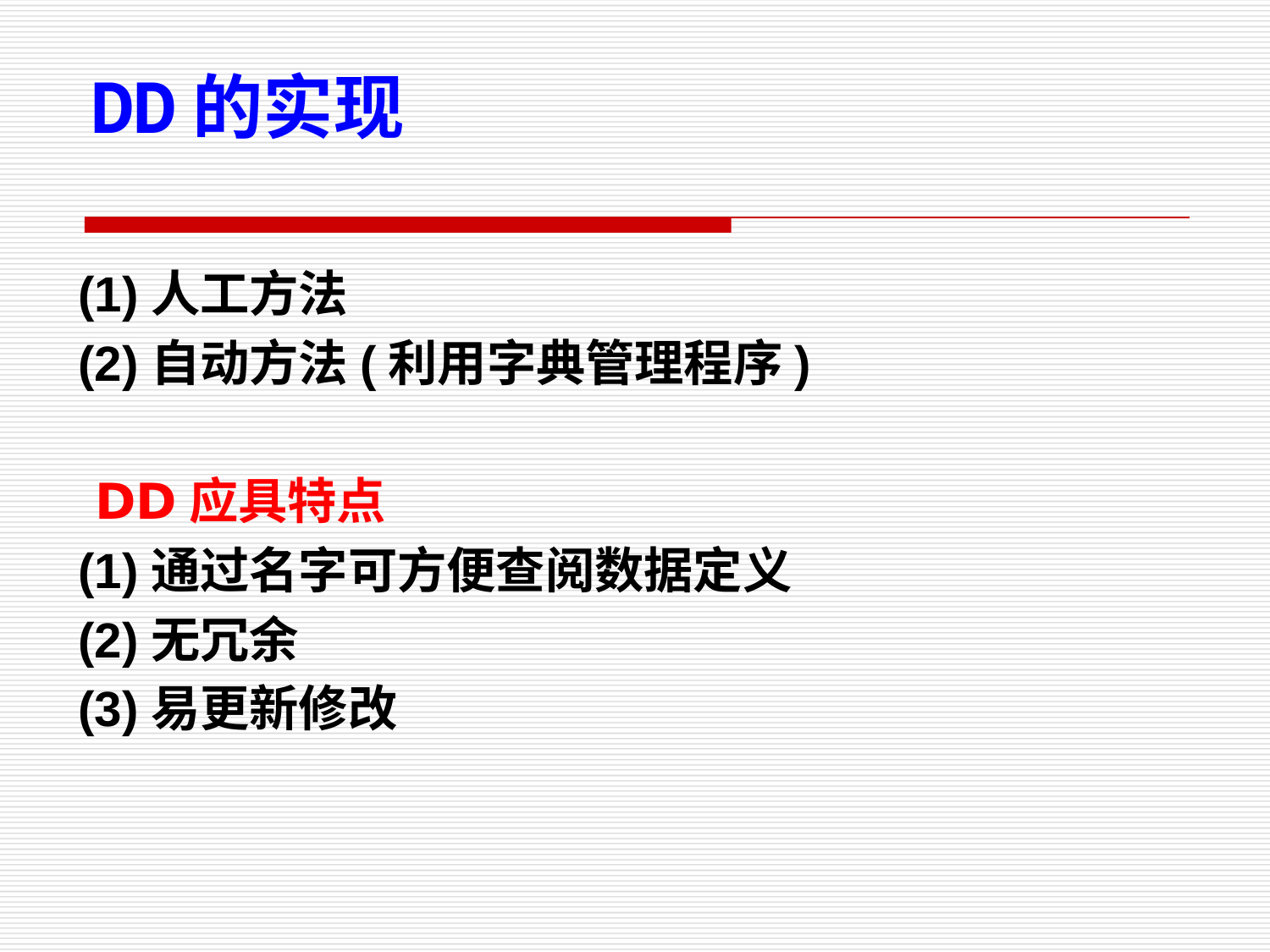

DD的实现
(1)人工方法
(2)自动方法(利用字典管理程序)

 DD应具特点
(1)通过名字可方便查阅数据定义
(2)无冗余
(3)易更新修改